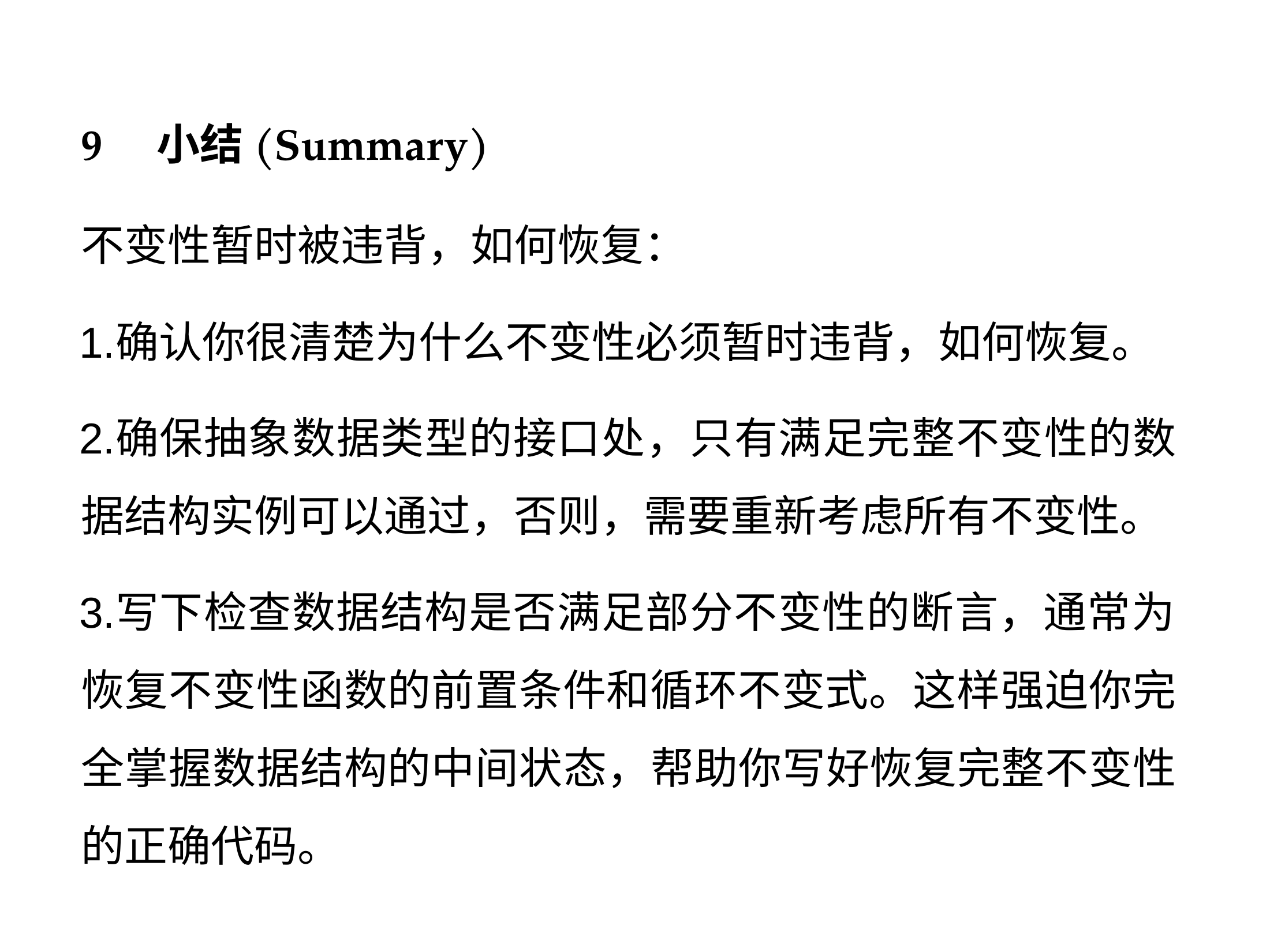

9    小结(Summary)
不变性暂时被违背，如何恢复：
确认你很清楚为什么不变性必须暂时违背，如何恢复。
确保抽象数据类型的接口处，只有满足完整不变性的数据结构实例可以通过，否则，需要重新考虑所有不变性。
写下检查数据结构是否满足部分不变性的断言，通常为恢复不变性函数的前置条件和循环不变式。这样强迫你完全掌握数据结构的中间状态，帮助你写好恢复完整不变性的正确代码。